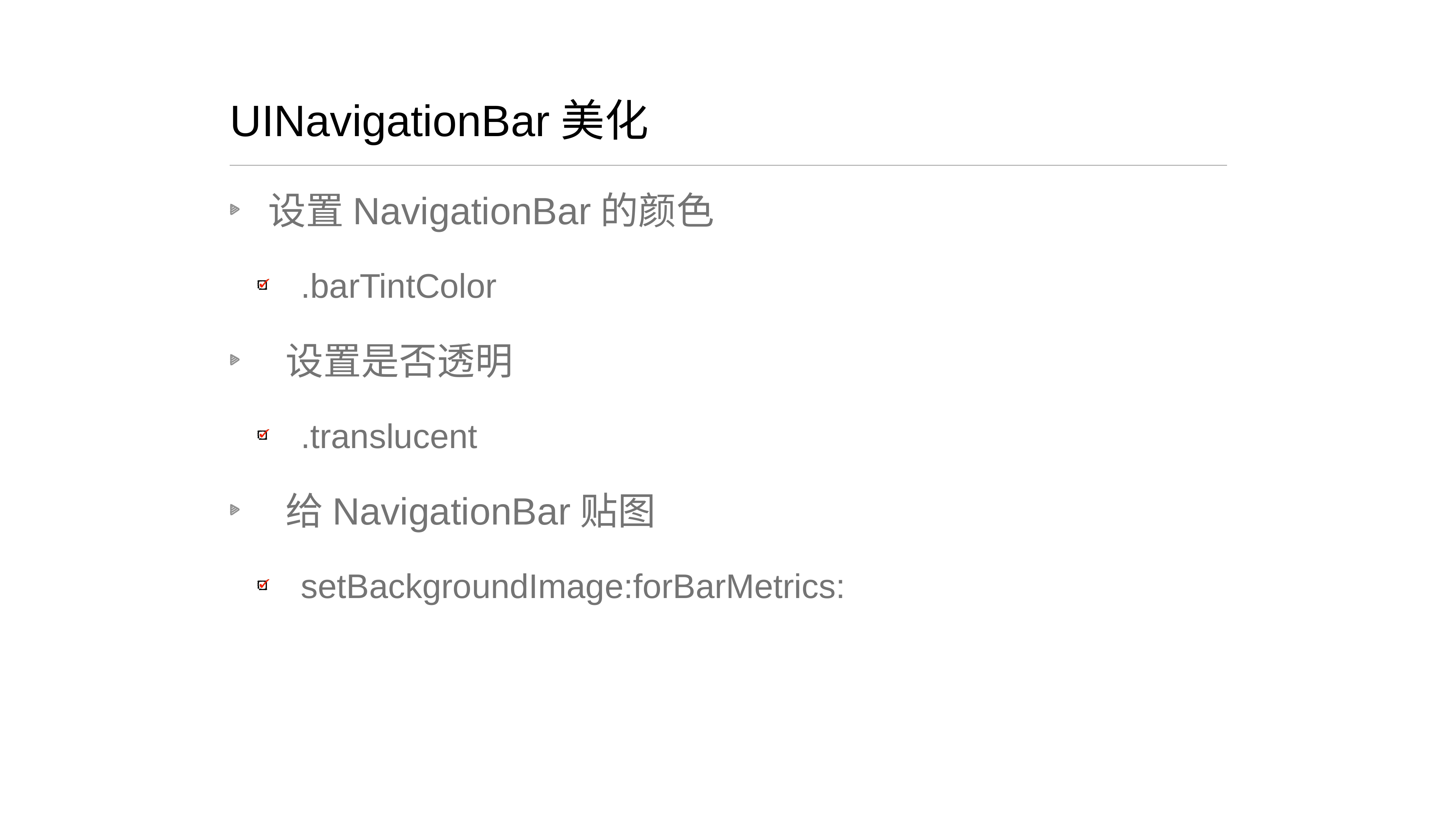

# UINavigationBar美化
设置NavigationBar的颜色
 .barTintColor
 设置是否透明
 .translucent
 给NavigationBar贴图
 setBackgroundImage:forBarMetrics: